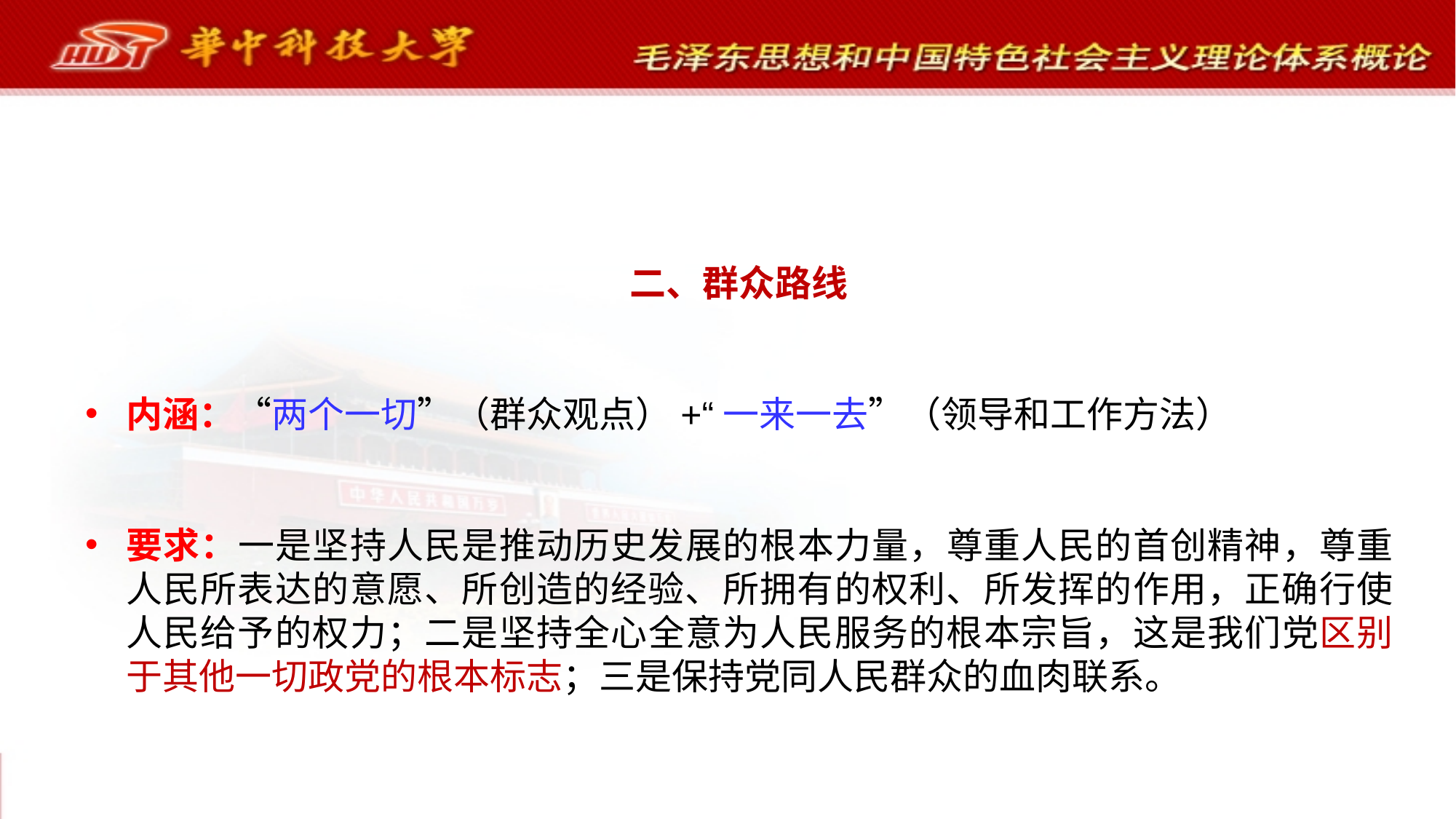

二、群众路线

内涵：“两个一切”（群众观点）+“一来一去”（领导和工作方法）

要求：一是坚持人民是推动历史发展的根本力量，尊重人民的首创精神，尊重人民所表达的意愿、所创造的经验、所拥有的权利、所发挥的作用，正确行使人民给予的权力；二是坚持全心全意为人民服务的根本宗旨，这是我们党区别于其他一切政党的根本标志；三是保持党同人民群众的血肉联系。